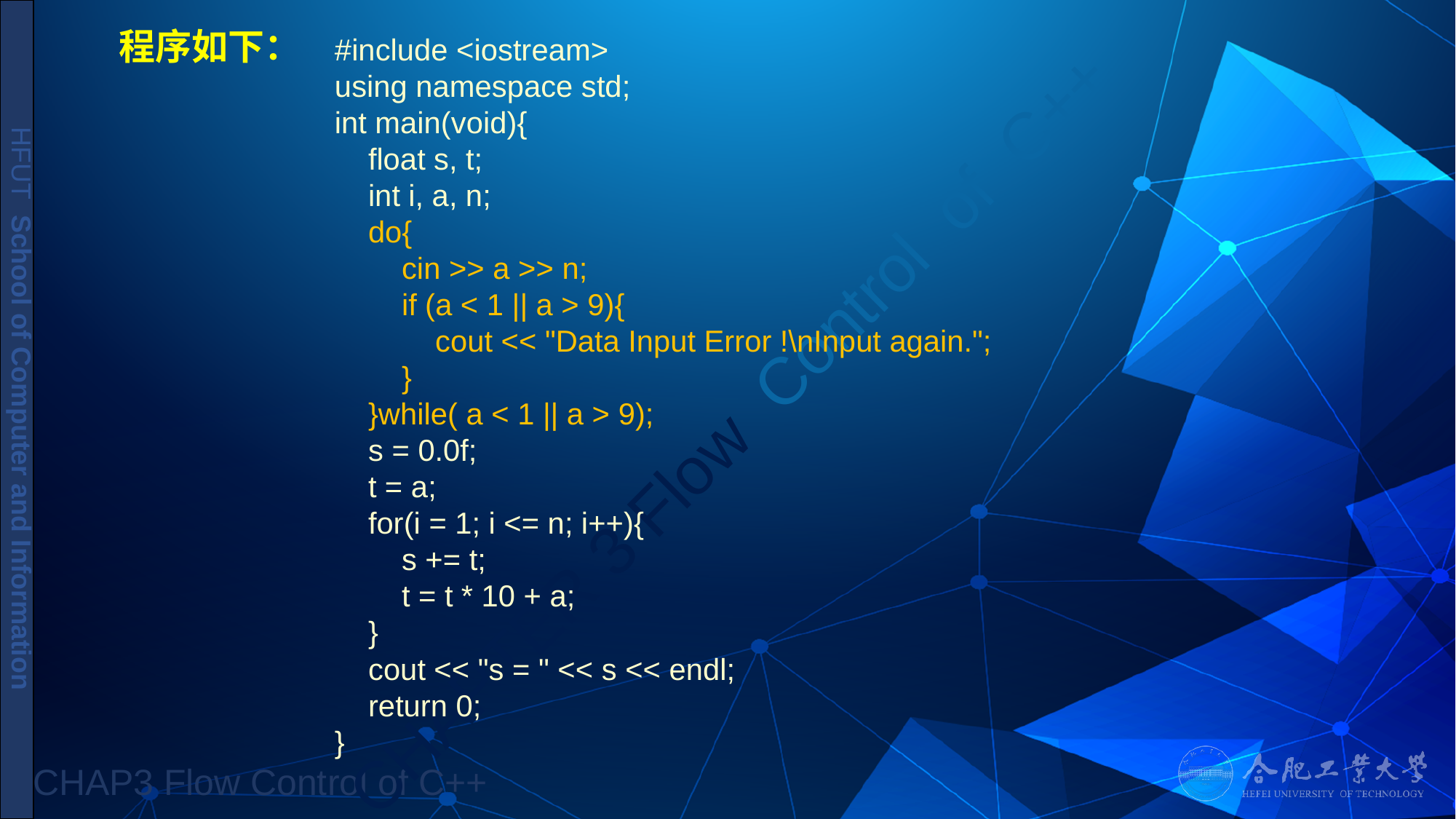

# 程序如下：
#include <iostream>
using namespace std;
int main(void){
    float s, t;
    int i, a, n;
    do{
        cin >> a >> n;
        if (a < 1 || a > 9){
            cout << "Data Input Error !\nInput again.";
        }
    }while( a < 1 || a > 9);
    s = 0.0f;
    t = a;
    for(i = 1; i <= n; i++){
        s += t;
        t = t * 10 + a;
    }
    cout << "s = " << s << endl;
    return 0;
}